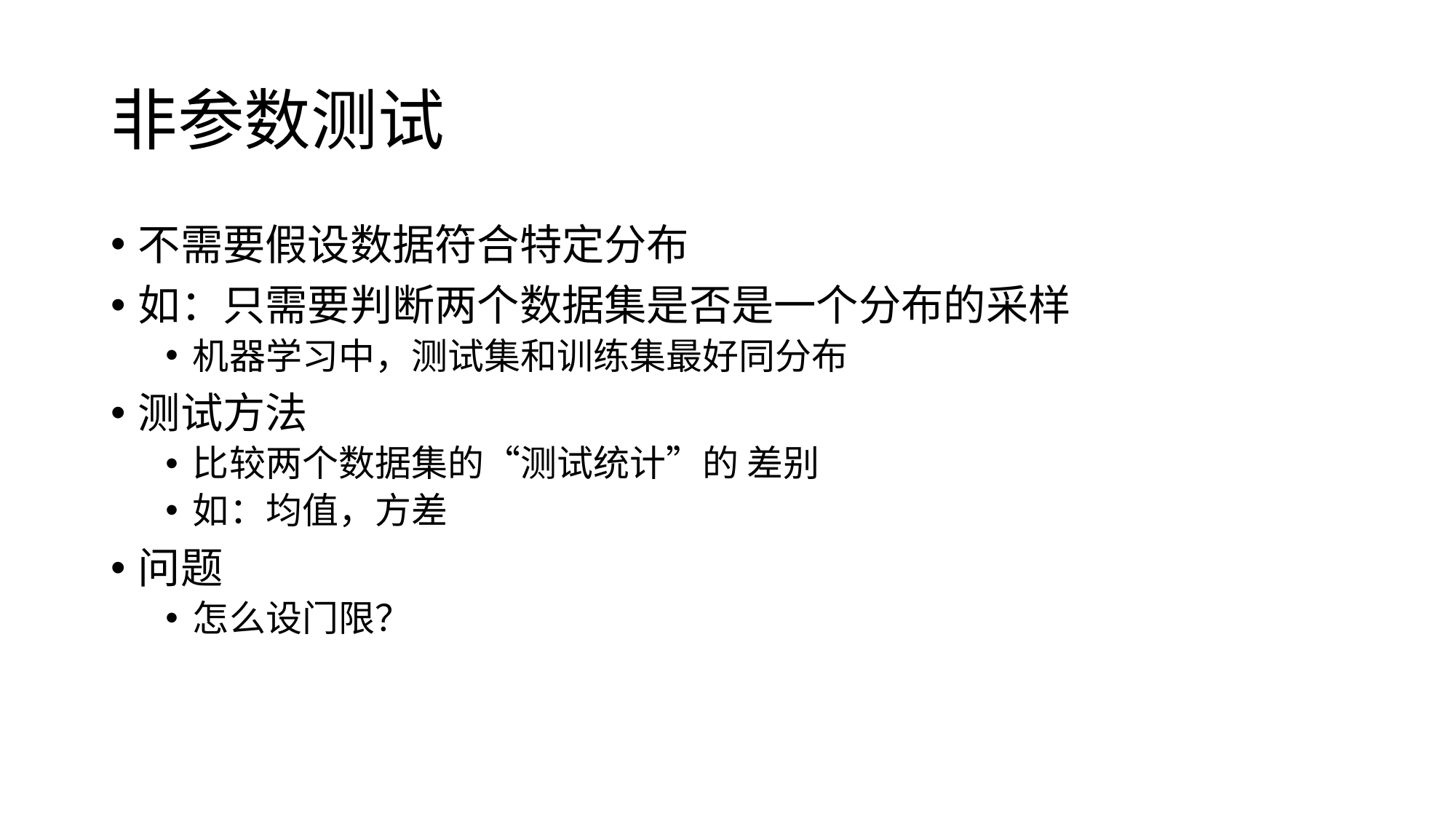

# 非参数测试
不需要假设数据符合特定分布
如：只需要判断两个数据集是否是一个分布的采样
机器学习中，测试集和训练集最好同分布
测试方法
比较两个数据集的“测试统计”的 差别
如：均值，方差
问题
怎么设门限？